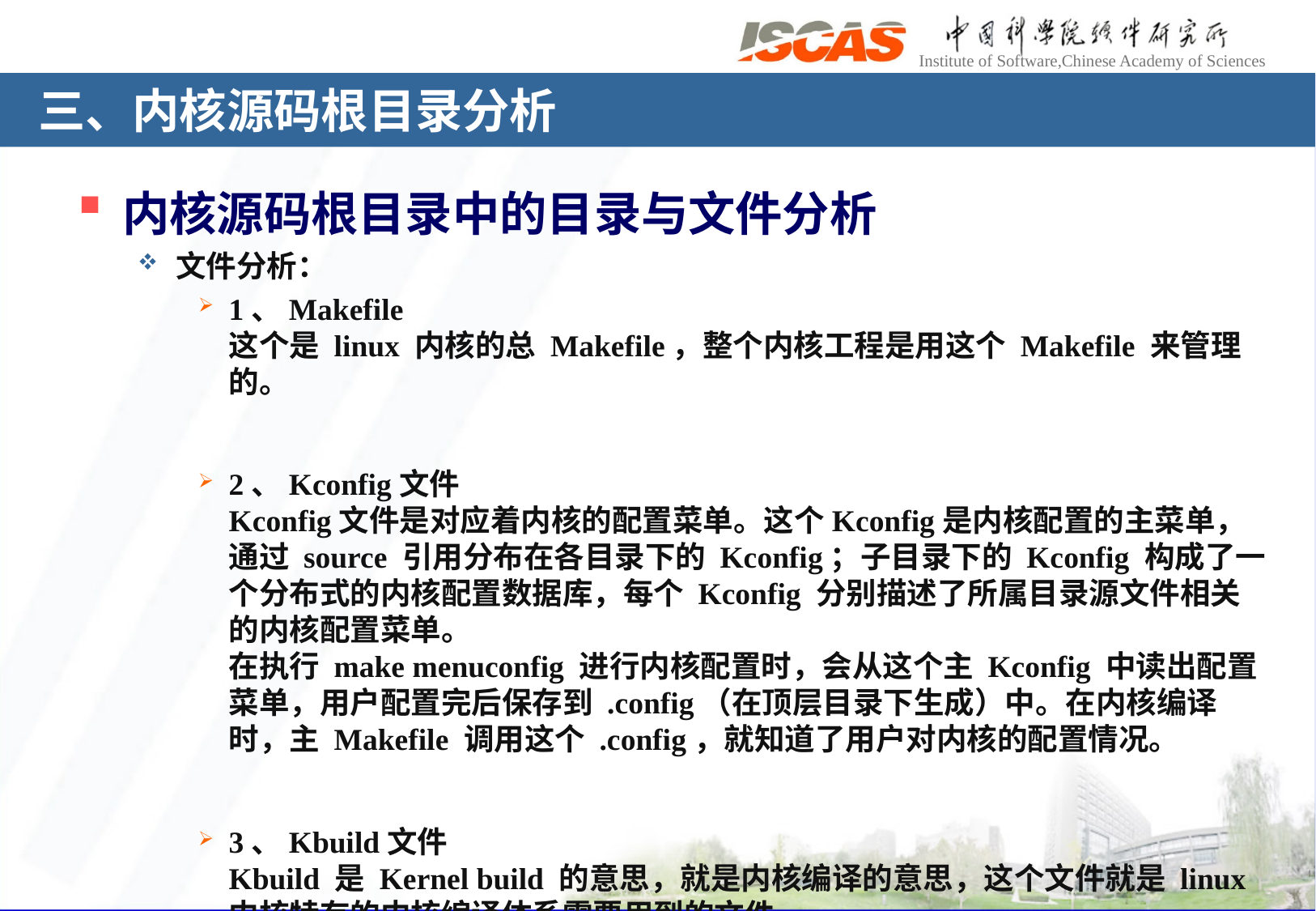

# 三、内核源码根目录分析
内核源码根目录中的目录与文件分析
文件分析：
1、Makefile
这个是 linux 内核的总 Makefile，整个内核工程是用这个 Makefile 来管理的。

2、Kconfig文件
Kconfig文件是对应着内核的配置菜单。这个Kconfig是内核配置的主菜单，通过 source 引用分布在各目录下的 Kconfig；子目录下的 Kconfig 构成了一个分布式的内核配置数据库，每个 Kconfig 分别描述了所属目录源文件相关的内核配置菜单。
在执行 make menuconfig 进行内核配置时，会从这个主 Kconfig 中读出配置菜单，用户配置完后保存到 .config（在顶层目录下生成）中。在内核编译时，主 Makefile 调用这个 .config，就知道了用户对内核的配置情况。

3、Kbuild文件
Kbuild 是 Kernel build 的意思，就是内核编译的意思，这个文件就是 linux 内核特有的内核编译体系需要用到的文件。